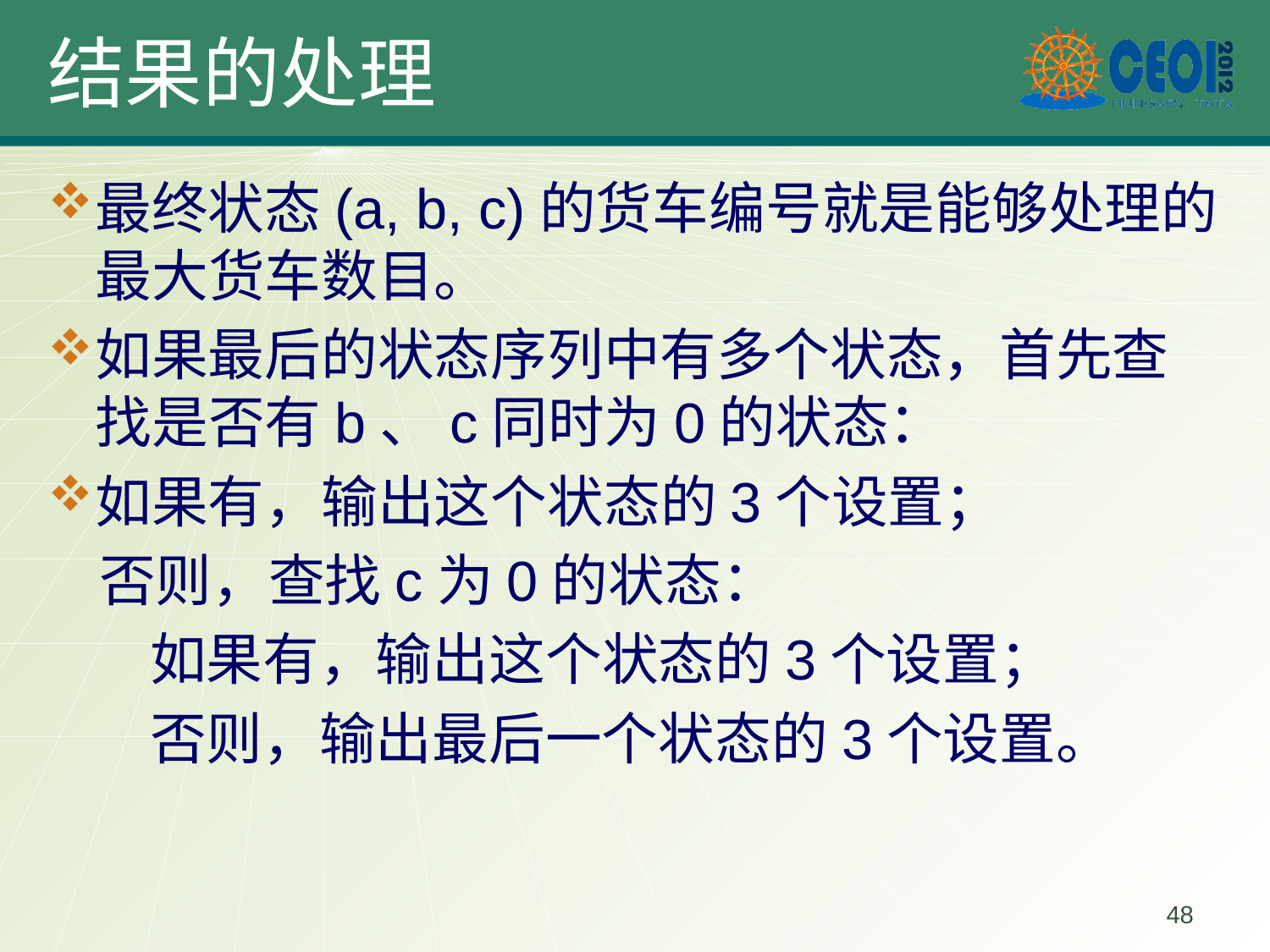

结果的处理
最终状态(a, b, c)的货车编号就是能够处理的最大货车数目。
如果最后的状态序列中有多个状态，首先查找是否有b、c同时为0的状态：
如果有，输出这个状态的3个设置；
   否则，查找c为0的状态：
       如果有，输出这个状态的3个设置；
       否则，输出最后一个状态的3个设置。
48